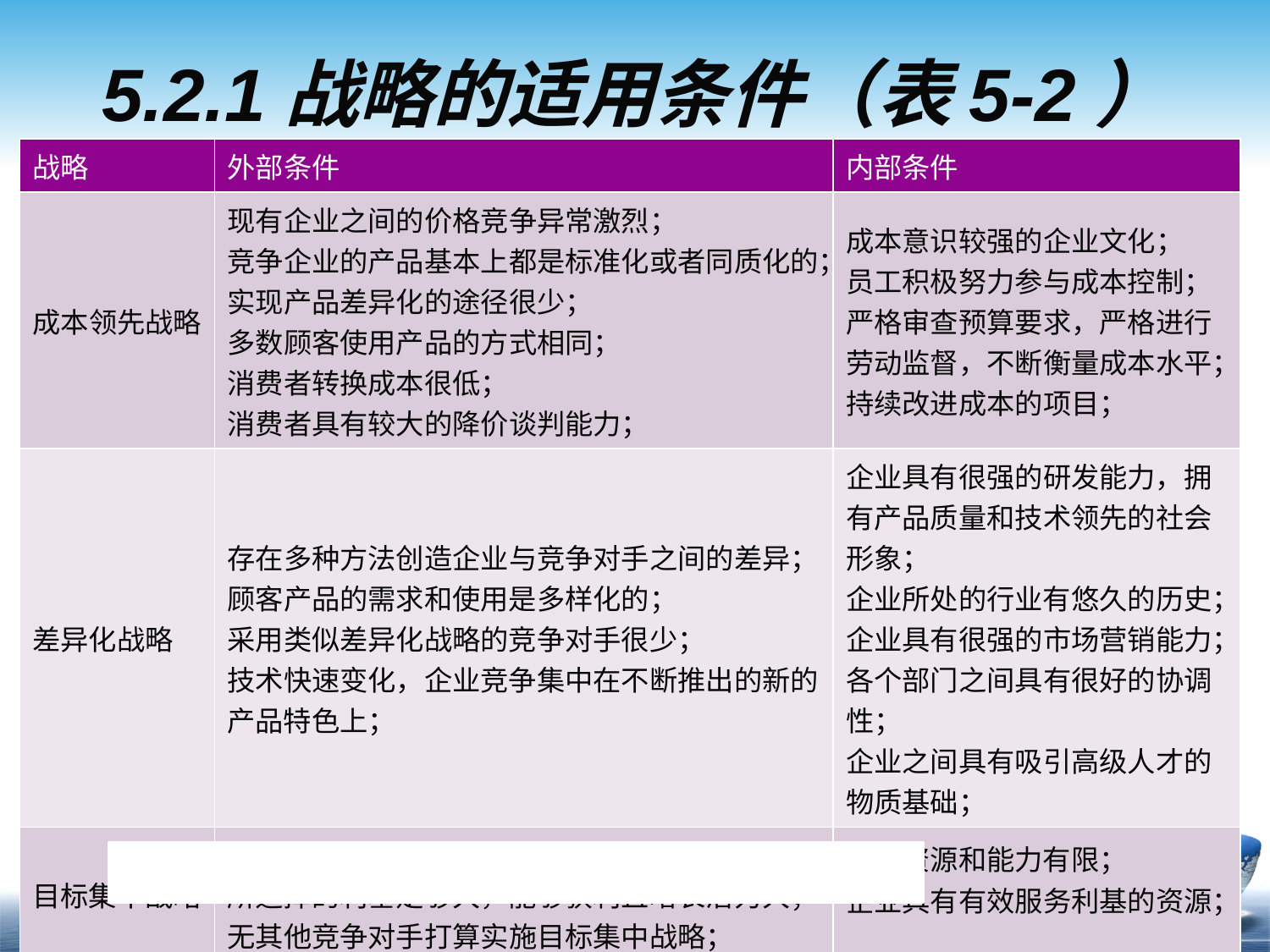

# 5.2.1战略的适用条件（表5-2）
| 战略 | 外部条件 | 内部条件 |
| --- | --- | --- |
| 成本领先战略 | 现有企业之间的价格竞争异常激烈； 竞争企业的产品基本上都是标准化或者同质化的； 实现产品差异化的途径很少； 多数顾客使用产品的方式相同； 消费者转换成本很低； 消费者具有较大的降价谈判能力； | 成本意识较强的企业文化； 员工积极努力参与成本控制； 严格审查预算要求，严格进行劳动监督，不断衡量成本水平； 持续改进成本的项目； |
| 差异化战略 | 存在多种方法创造企业与竞争对手之间的差异； 顾客产品的需求和使用是多样化的； 采用类似差异化战略的竞争对手很少； 技术快速变化，企业竞争集中在不断推出的新的产品特色上； | 企业具有很强的研发能力，拥有产品质量和技术领先的社会形象； 企业所处的行业有悠久的历史； 企业具有很强的市场营销能力； 各个部门之间具有很好的协调性； 企业之间具有吸引高级人才的物质基础； |
| 目标集中战略 | 拥有需求明显不同的客户群； 所选择的利基足够大，能够获利且增长潜力大；无其他竞争对手打算实施目标集中战略； | 企业资源和能力有限； 企业具有有效服务利基的资源； |